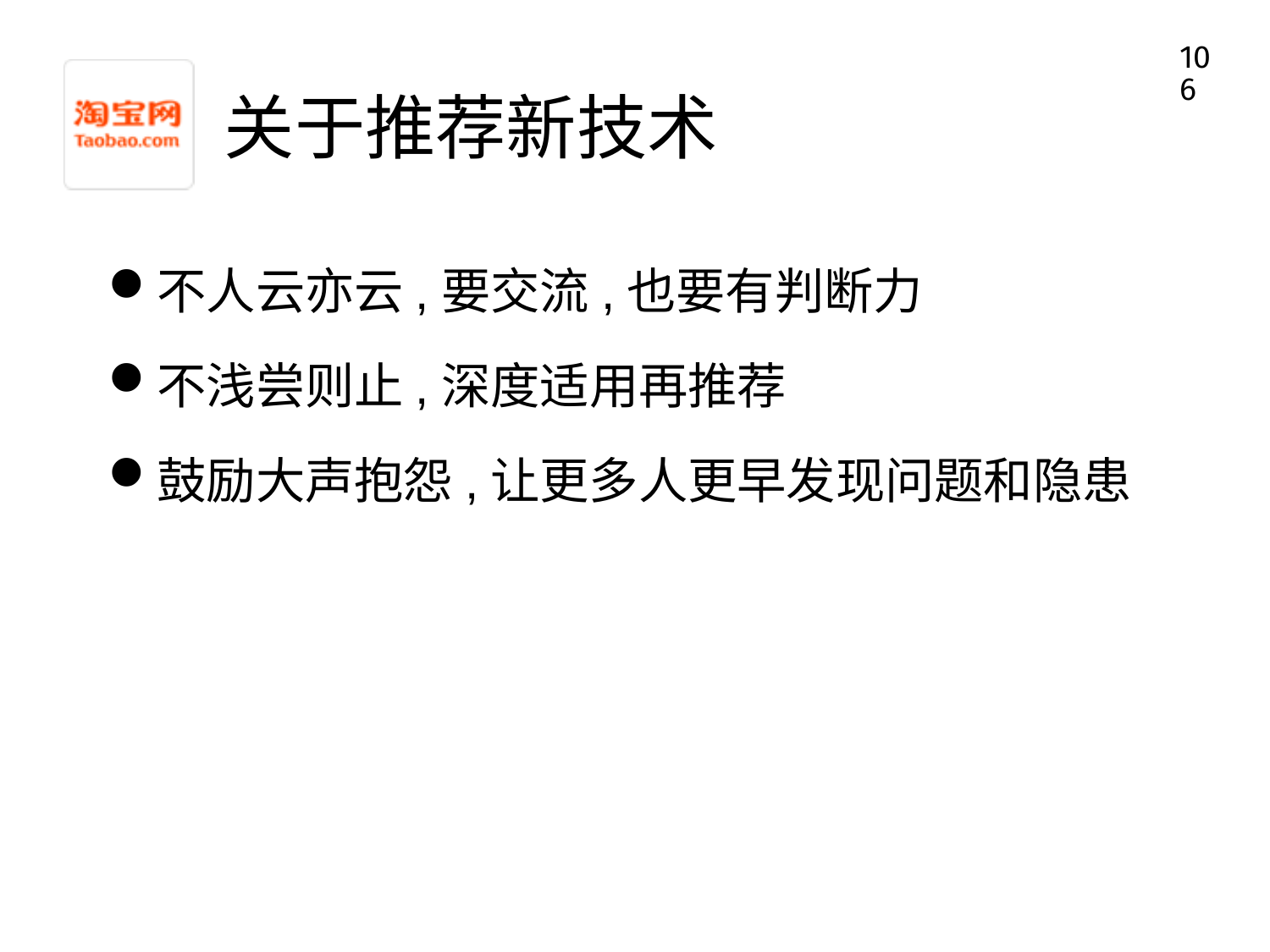

106
# 关于推荐新技术
不人云亦云,要交流,也要有判断力
不浅尝则止,深度适用再推荐
鼓励大声抱怨,让更多人更早发现问题和隐患